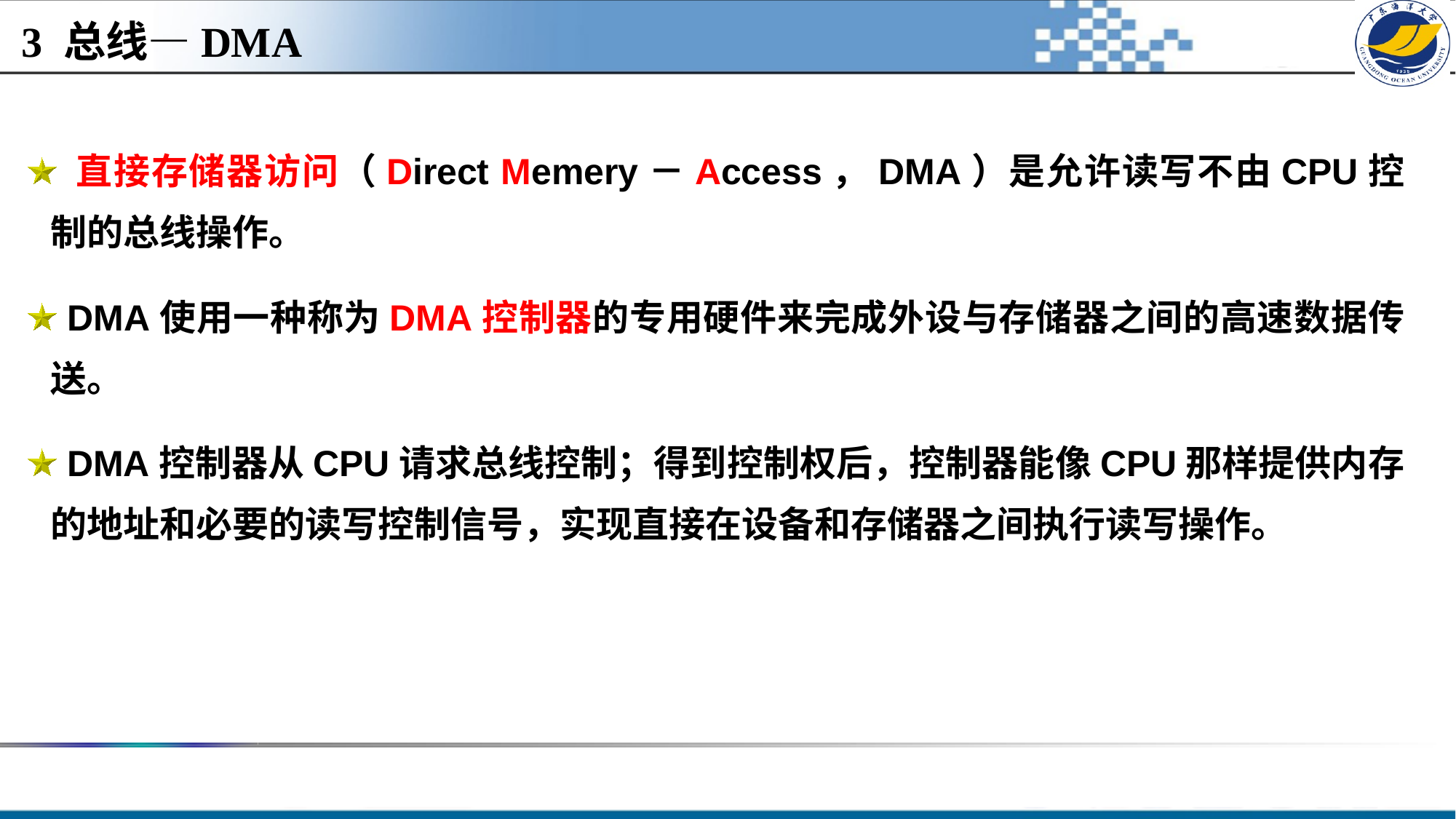

#
3 总线—DMA
 直接存储器访问（Direct Memery－Access，DMA）是允许读写不由CPU控制的总线操作。
 DMA使用一种称为DMA控制器的专用硬件来完成外设与存储器之间的高速数据传送。
 DMA控制器从CPU请求总线控制；得到控制权后，控制器能像CPU那样提供内存的地址和必要的读写控制信号，实现直接在设备和存储器之间执行读写操作。
29